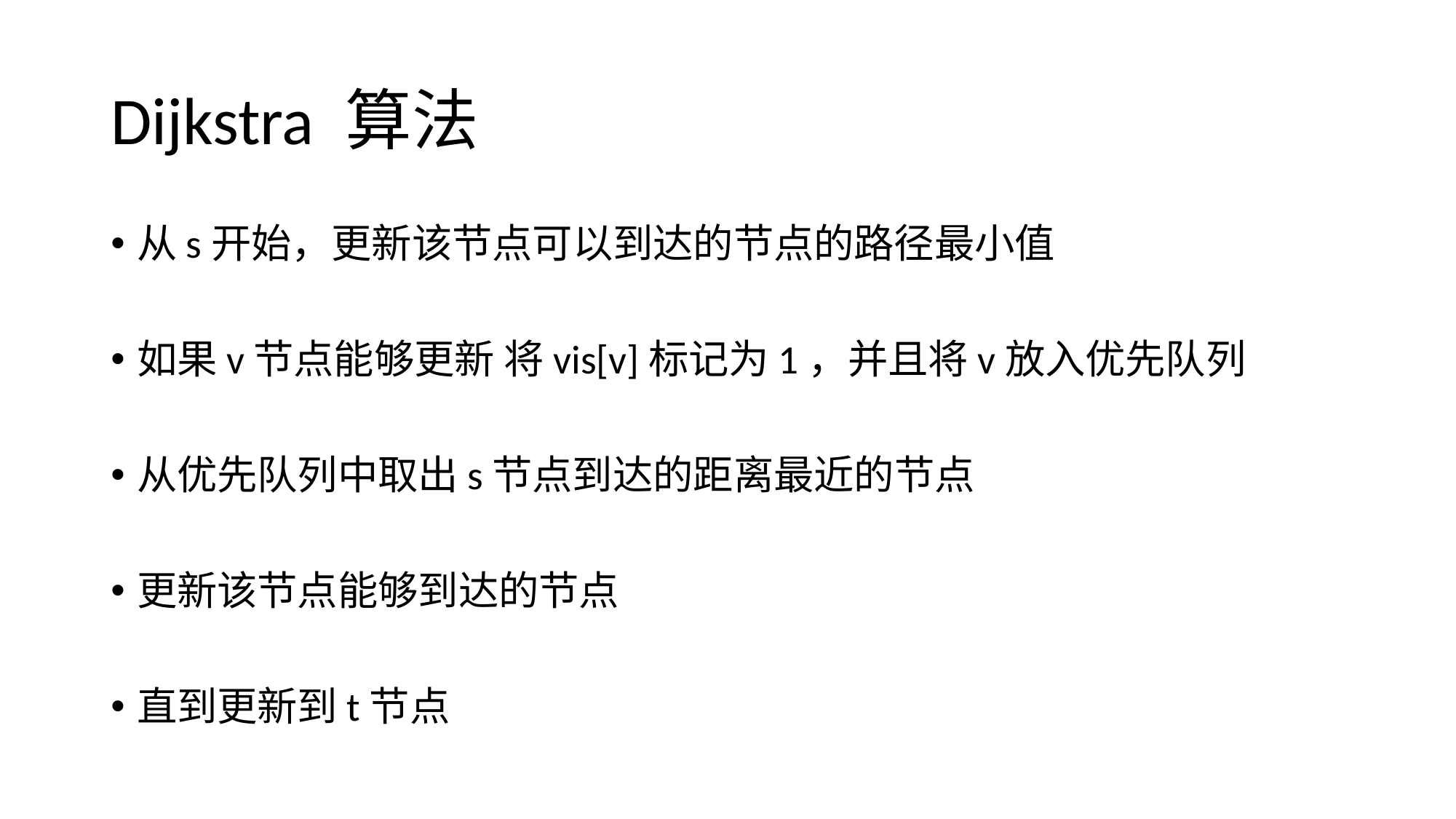

# Dijkstra 算法
从s开始，更新该节点可以到达的节点的路径最小值

如果v节点能够更新 将vis[v]标记为1，并且将v放入优先队列

从优先队列中取出s节点到达的距离最近的节点

更新该节点能够到达的节点

直到更新到t节点